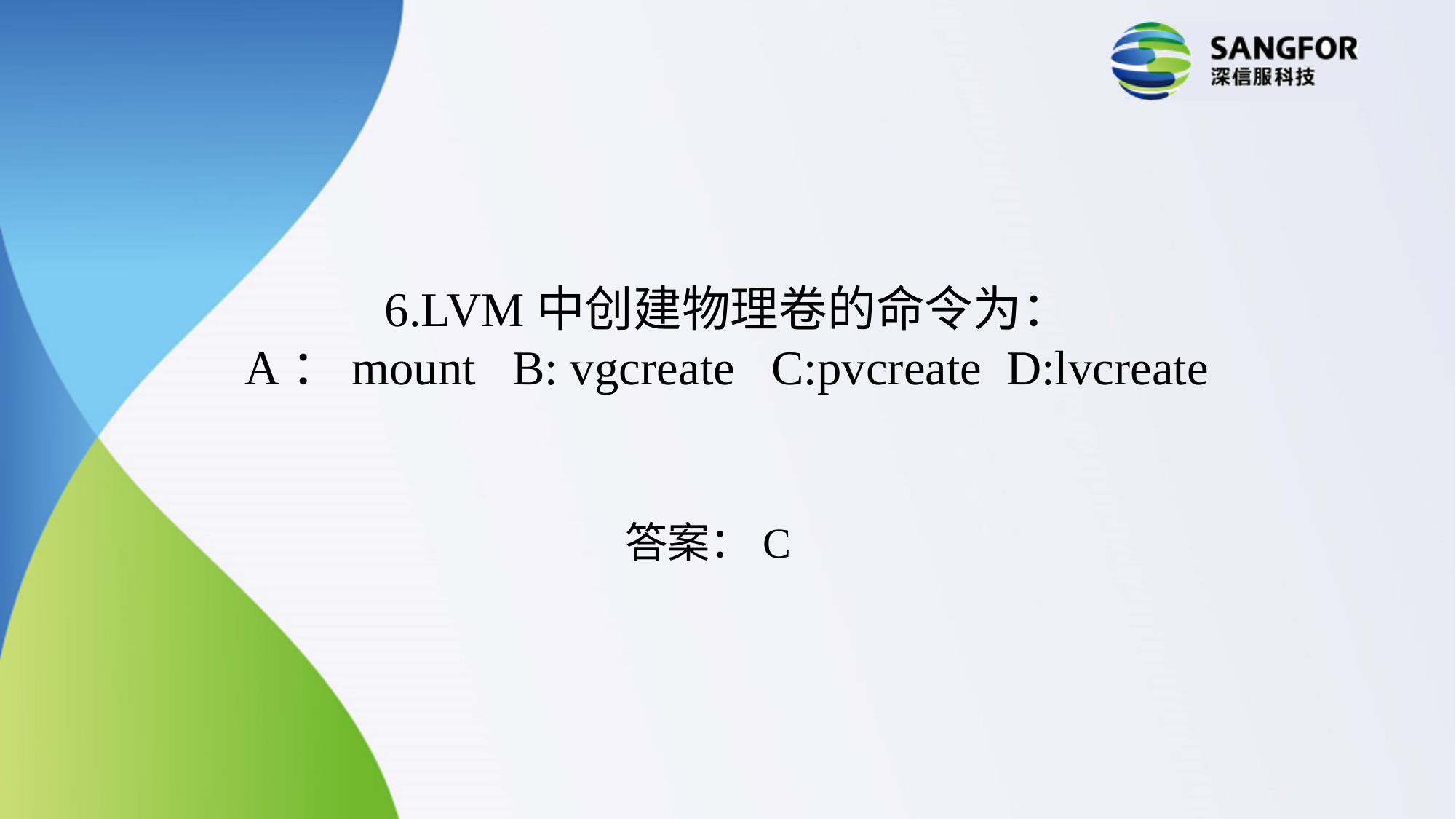

6.LVM中创建物理卷的命令为：
A：mount   B: vgcreate   C:pvcreate  D:lvcreate
答案：C